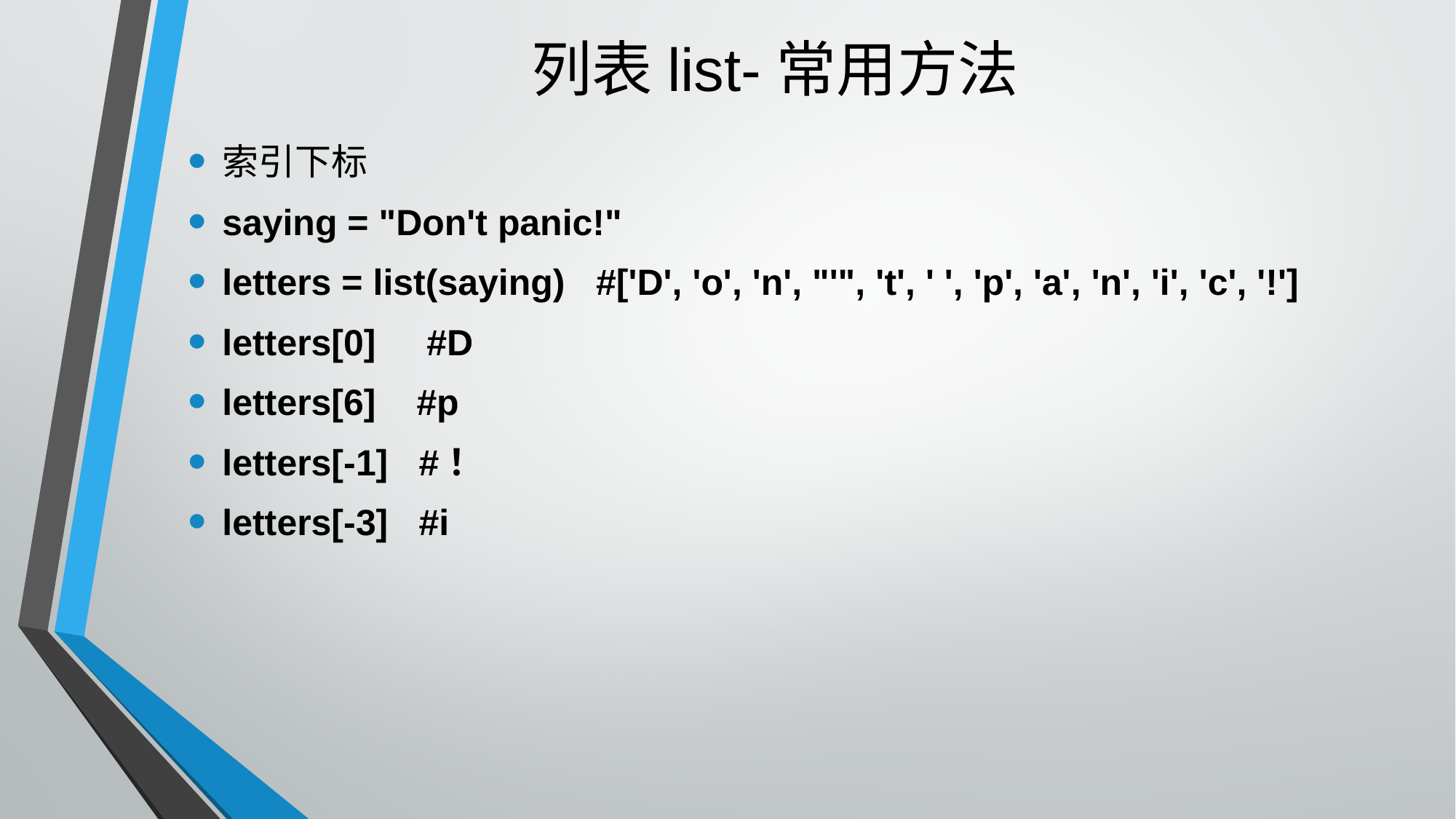

# 列表list-常用方法
索引下标
saying = "Don't panic!"
letters = list(saying)   #['D', 'o', 'n', "'", 't', ' ', 'p', 'a', 'n', 'i', 'c', '!']
letters[0]     #D
letters[6]    #p
letters[-1]   #！
letters[-3]   #i